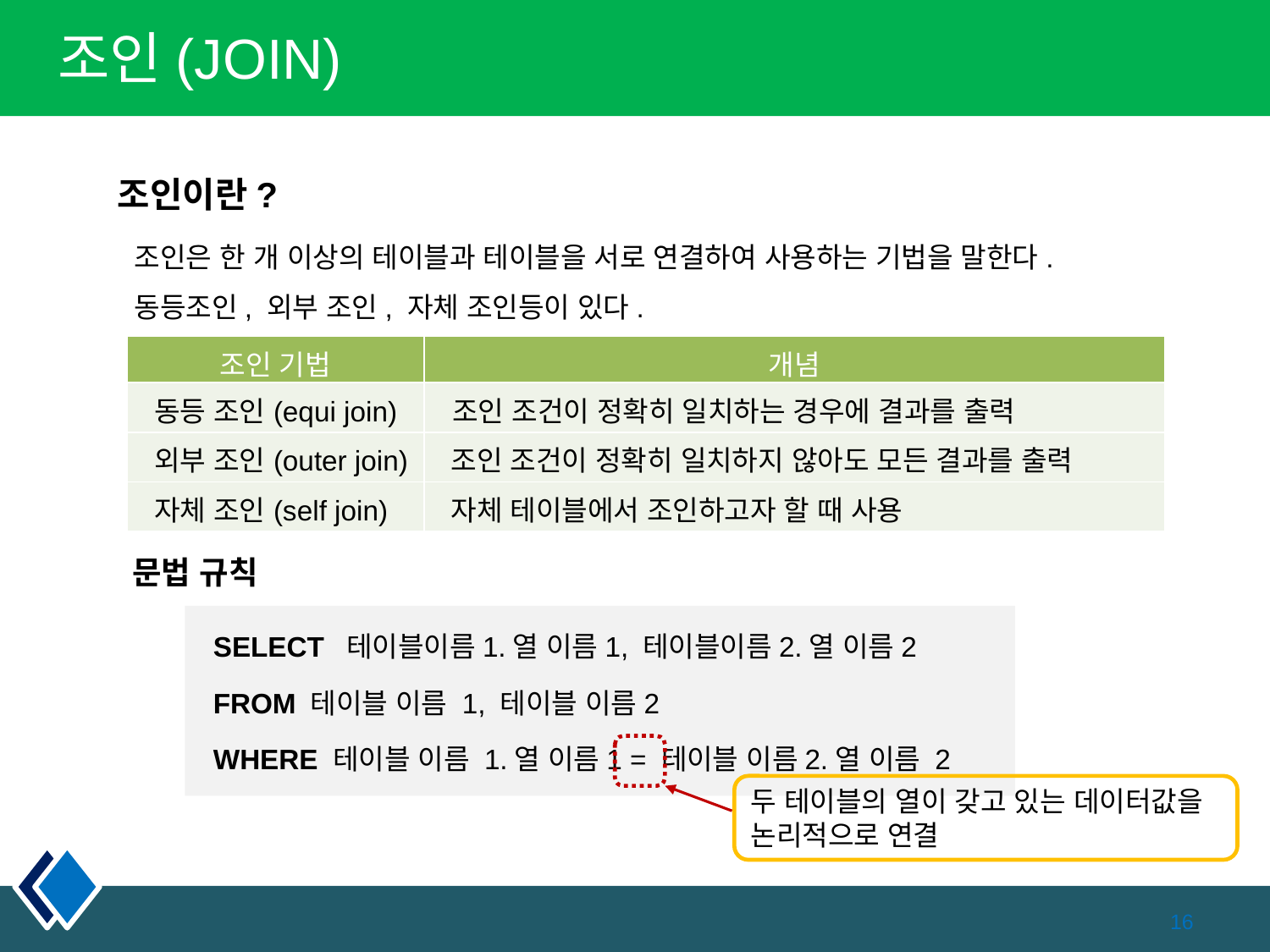

# 조인(JOIN)
조인이란?
조인은 한 개 이상의 테이블과 테이블을 서로 연결하여 사용하는 기법을 말한다.
동등조인, 외부 조인, 자체 조인등이 있다.
| 조인 기법 | 개념 |
| --- | --- |
| 동등 조인(equi join) | 조인 조건이 정확히 일치하는 경우에 결과를 출력 |
| 외부 조인(outer join) | 조인 조건이 정확히 일치하지 않아도 모든 결과를 출력 |
| 자체 조인(self join) | 자체 테이블에서 조인하고자 할 때 사용 |
 문법 규칙
  SELECT  테이블이름1.열 이름1, 테이블이름2.열 이름2
  FROM 테이블 이름 1, 테이블 이름2
  WHERE 테이블 이름 1.열 이름1 = 테이블 이름2.열 이름 2

두 테이블의 열이 갖고 있는 데이터값을 논리적으로 연결
16